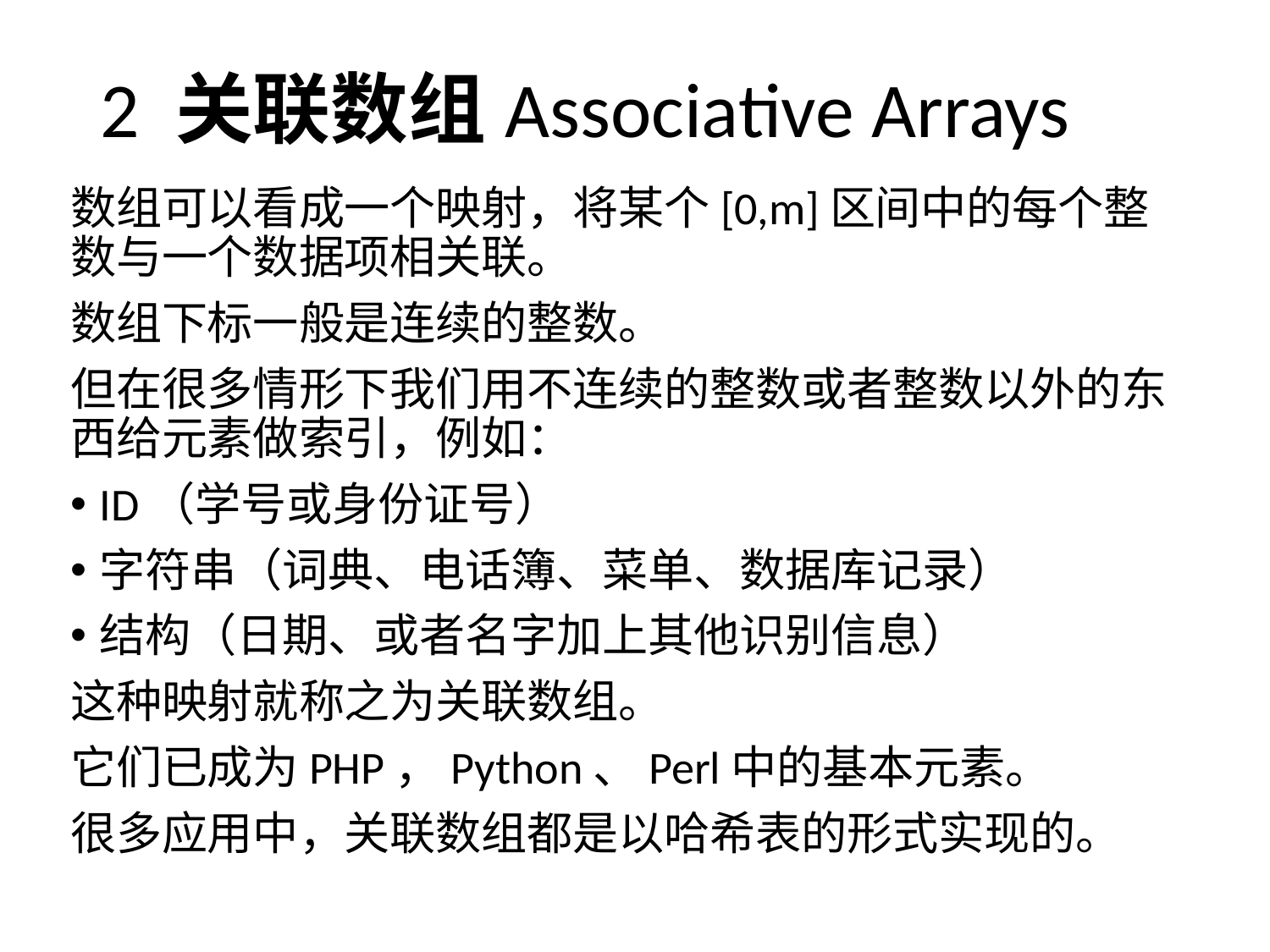

# 2 关联数组Associative Arrays
数组可以看成一个映射，将某个[0,m]区间中的每个整数与一个数据项相关联。
数组下标一般是连续的整数。
但在很多情形下我们用不连续的整数或者整数以外的东西给元素做索引，例如：
ID（学号或身份证号）
字符串（词典、电话簿、菜单、数据库记录）
结构（日期、或者名字加上其他识别信息）
这种映射就称之为关联数组。
它们已成为PHP，Python、Perl中的基本元素。
很多应用中，关联数组都是以哈希表的形式实现的。